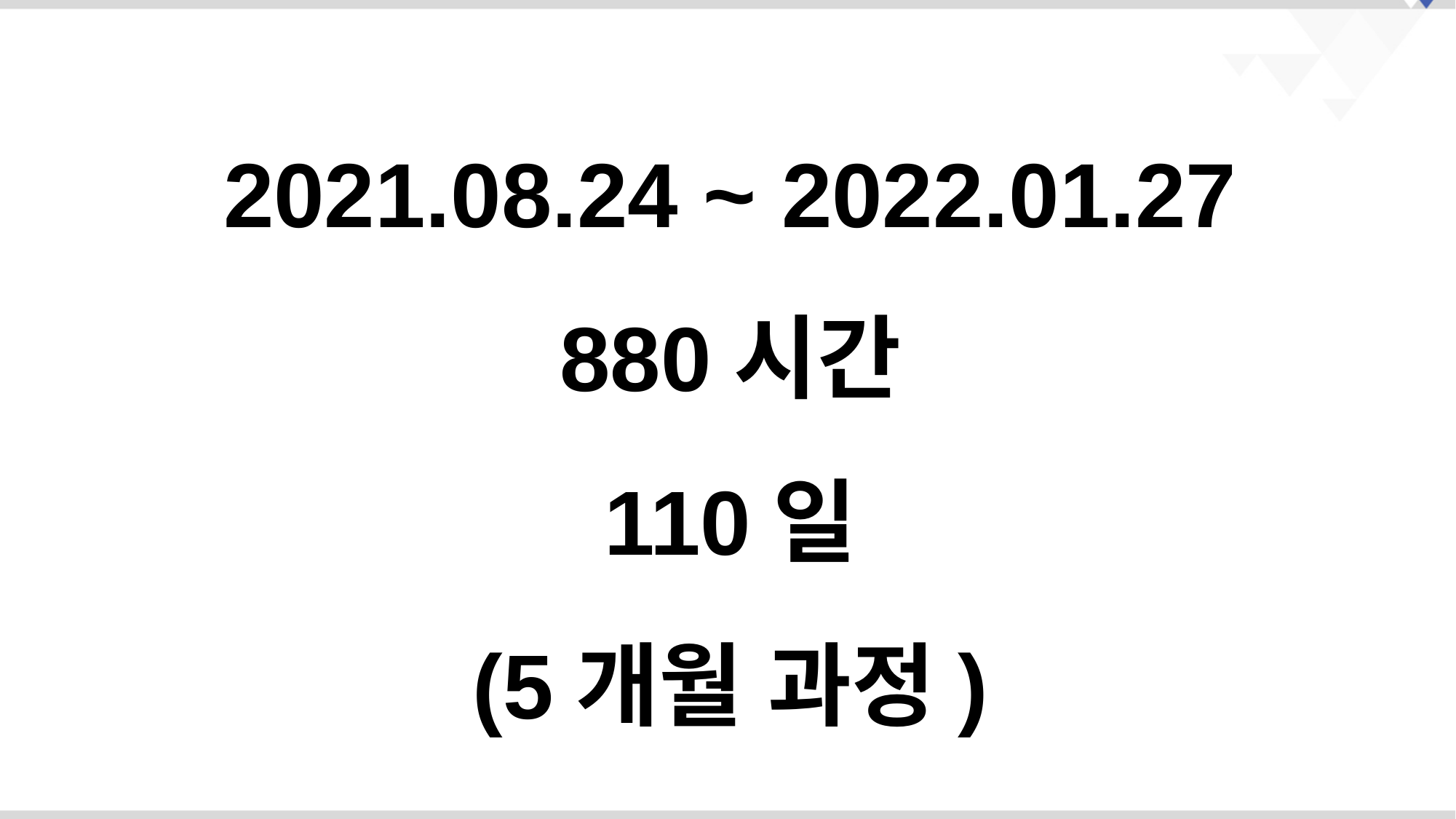

2021.08.24 ~ 2022.01.27
880시간
110일
(5개월 과정)